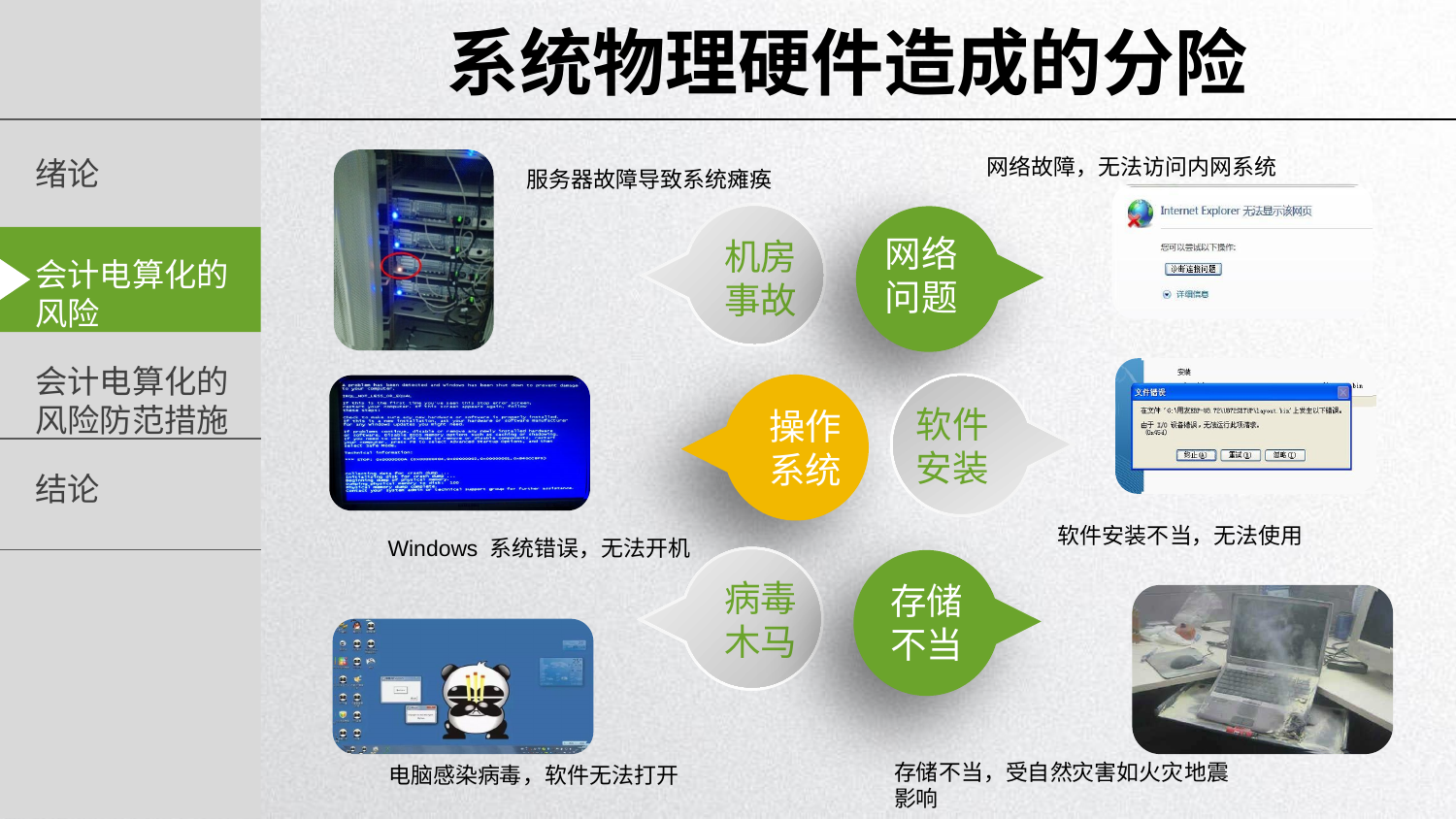

系统物理硬件造成的分险
网络故障，无法访问内网系统

服务器故障导致系统瘫痪

机房
事故

网络问题

软件安装不当，无法使用

软件安装

操作系统

Windows 系统错误，无法开机

病毒木马

存储不当

存储不当，受自然灾害如火灾地震影响

电脑感染病毒，软件无法打开